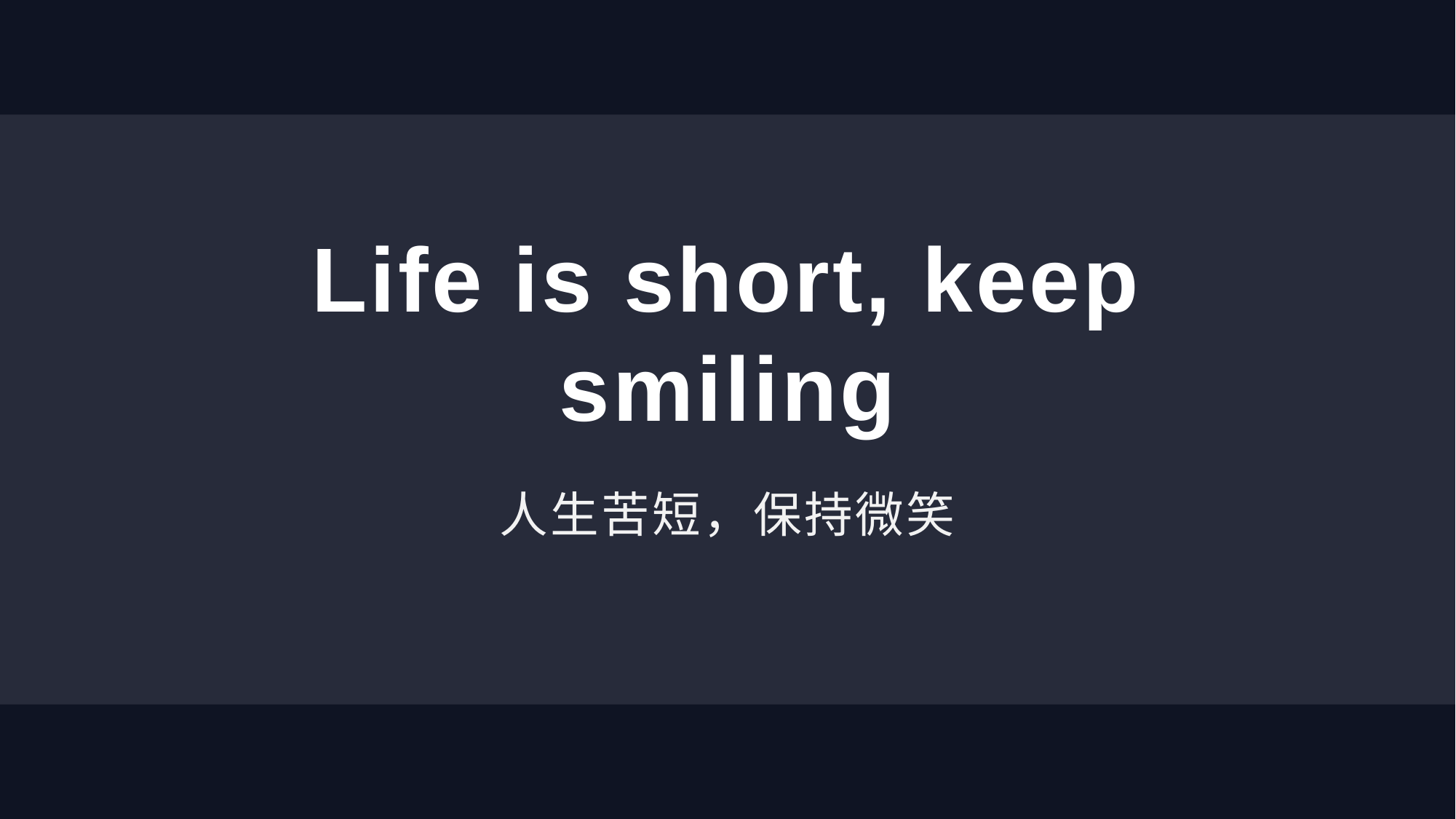

# Life is short, keep smiling
人生苦短，保持微笑